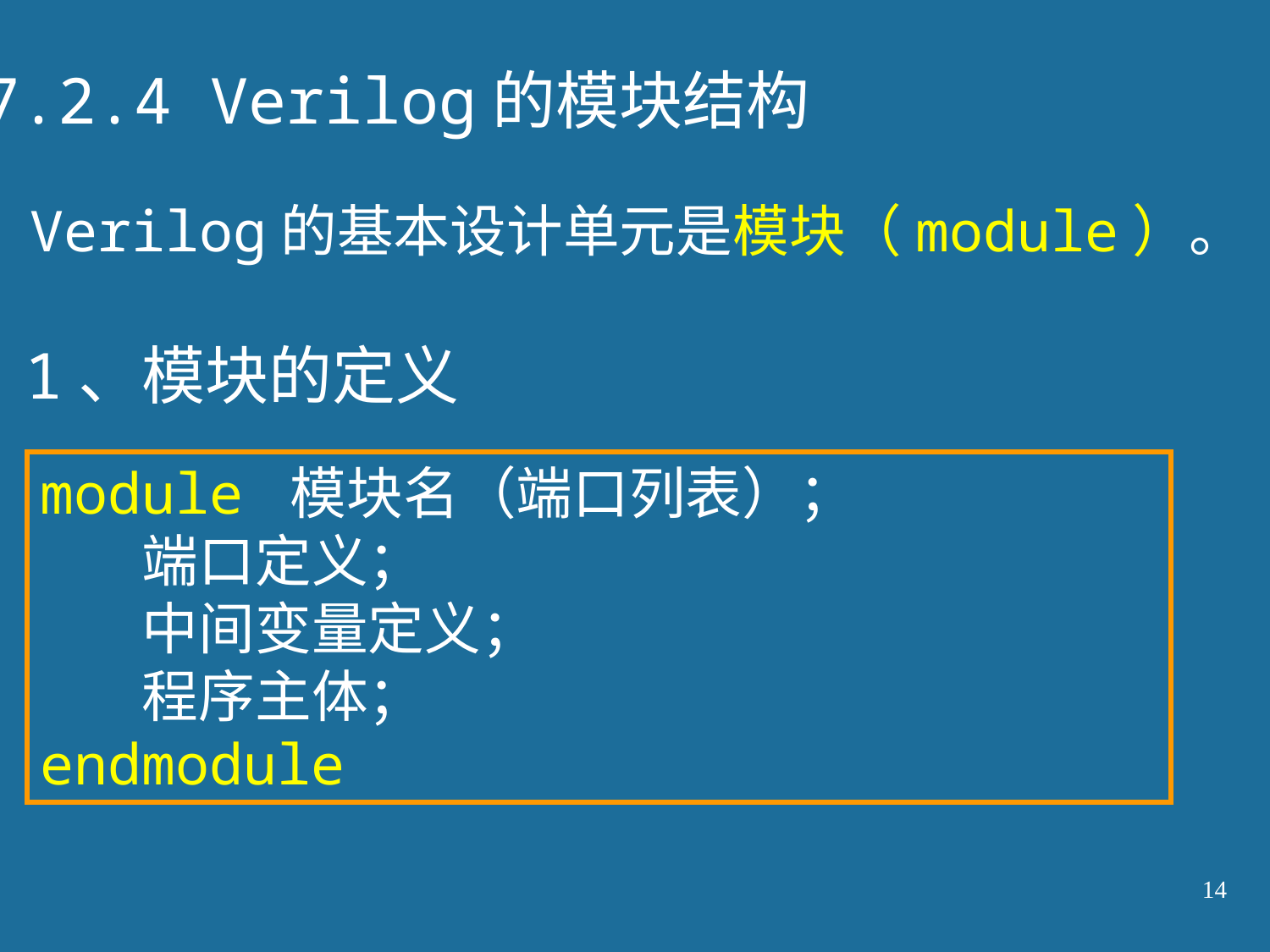

7.2.4 Verilog的模块结构
Verilog的基本设计单元是模块（module）。
1、模块的定义
module 模块名（端口列表）；
       端口定义；
       中间变量定义；
       程序主体；
endmodule
14